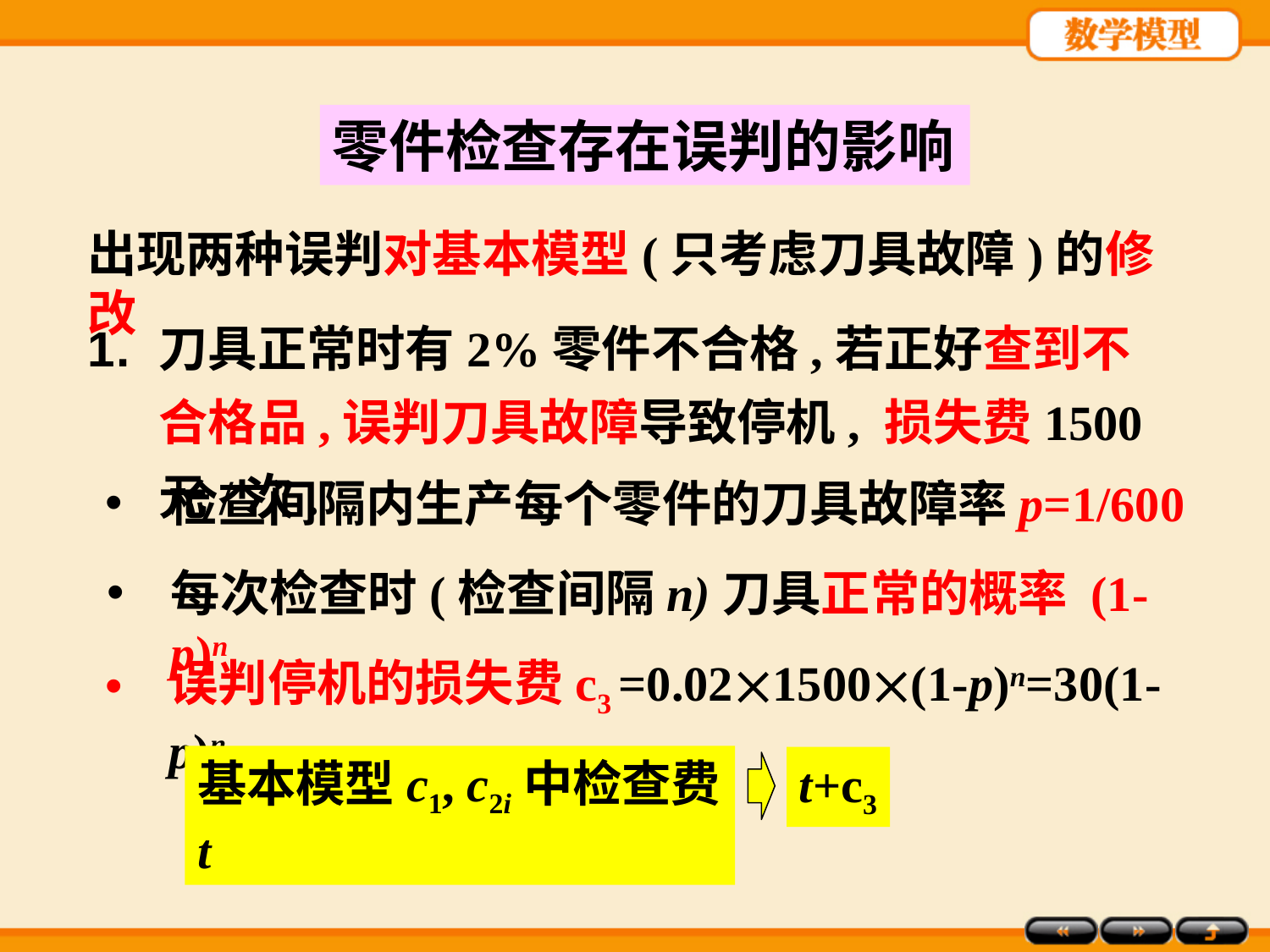

零件检查存在误判的影响
出现两种误判对基本模型(只考虑刀具故障)的修改
刀具正常时有2%零件不合格,若正好查到不合格品,误判刀具故障导致停机, 损失费1500元/次.
检查间隔内生产每个零件的刀具故障率p=1/600
每次检查时(检查间隔n)刀具正常的概率 (1-p)n
误判停机的损失费c3 =0.02×1500×(1-p)n=30(1-p)n
基本模型c1, c2i中检查费t
t+c3